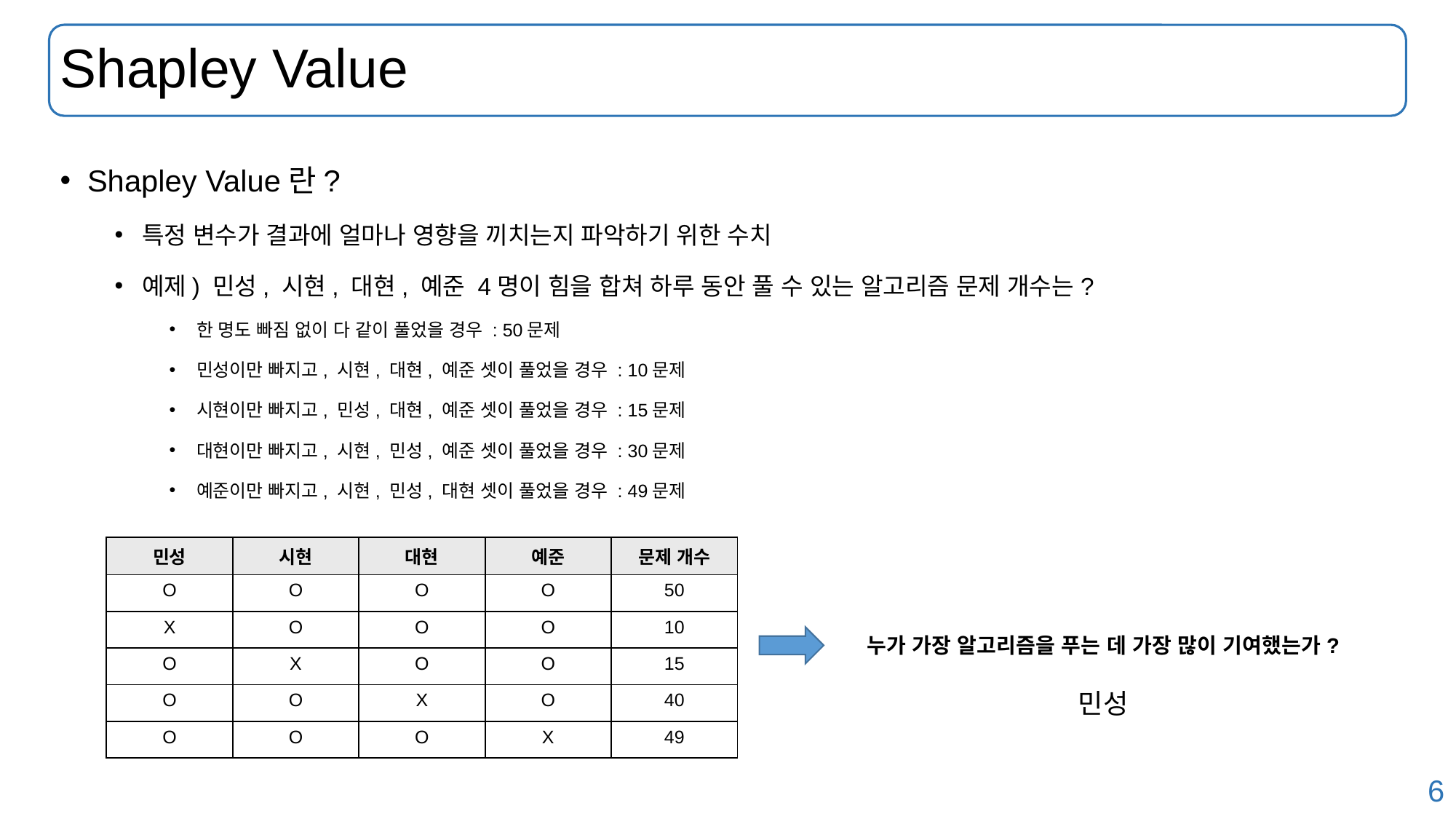

# Shapley Value
Shapley Value란?
특정 변수가 결과에 얼마나 영향을 끼치는지 파악하기 위한 수치
예제) 민성, 시현, 대현, 예준 4명이 힘을 합쳐 하루 동안 풀 수 있는 알고리즘 문제 개수는?
한 명도 빠짐 없이 다 같이 풀었을 경우 : 50문제
민성이만 빠지고, 시현, 대현, 예준 셋이 풀었을 경우 : 10문제
시현이만 빠지고, 민성, 대현, 예준 셋이 풀었을 경우 : 15문제
대현이만 빠지고, 시현, 민성, 예준 셋이 풀었을 경우 : 30문제
예준이만 빠지고, 시현, 민성, 대현 셋이 풀었을 경우 : 49문제

| 민성 | 시현 | 대현 | 예준 | 문제 개수 |
| --- | --- | --- | --- | --- |
| O | O | O | O | 50 |
| X | O | O | O | 10 |
| O | X | O | O | 15 |
| O | O | X | O | 40 |
| O | O | O | X | 49 |

누가 가장 알고리즘을 푸는 데 가장 많이 기여했는가?
민성